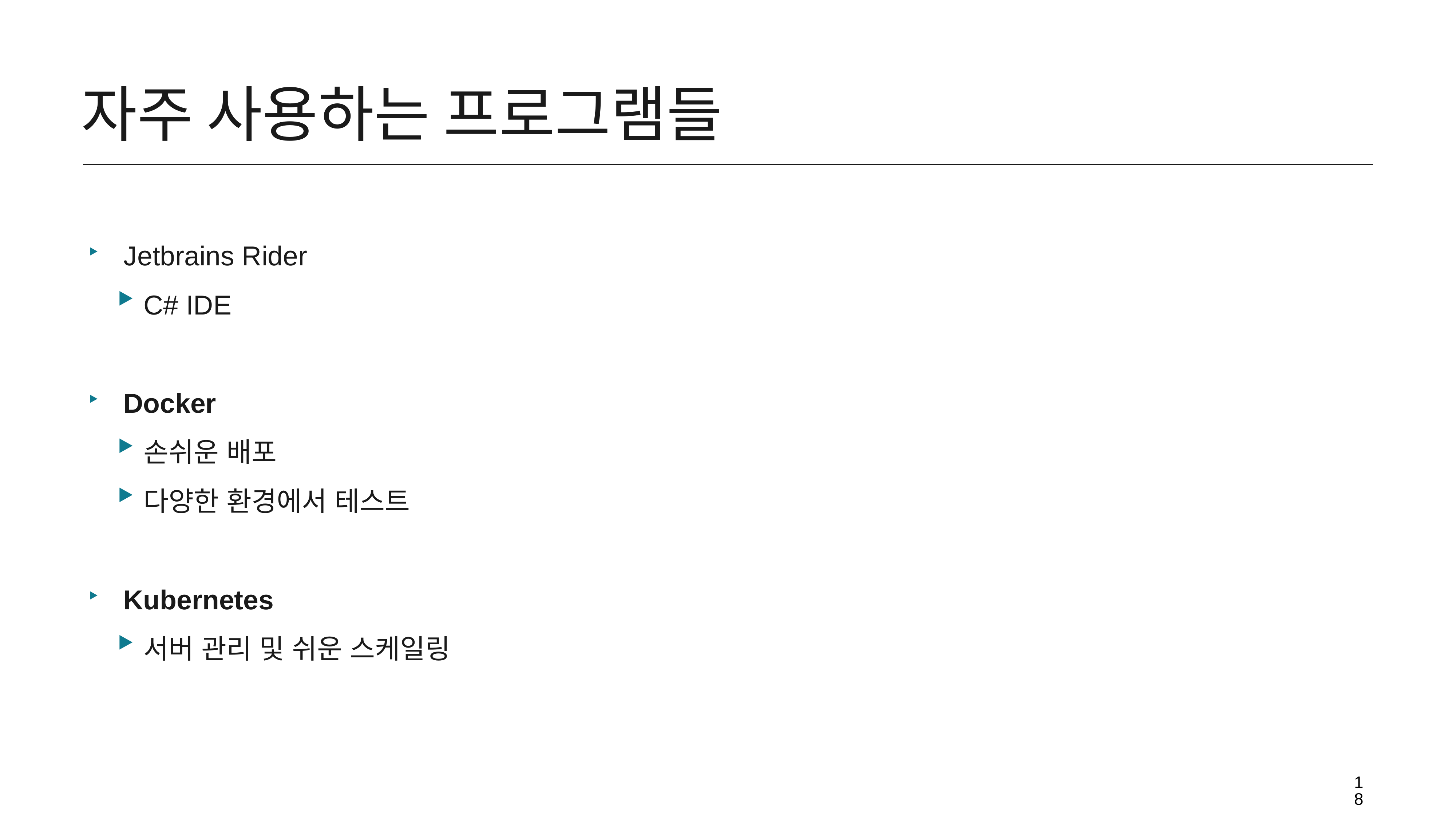

# 자주 사용하는 프로그램들
Jetbrains Rider
C# IDE

Docker
손쉬운 배포
다양한 환경에서 테스트

Kubernetes
서버 관리 및 쉬운 스케일링
18